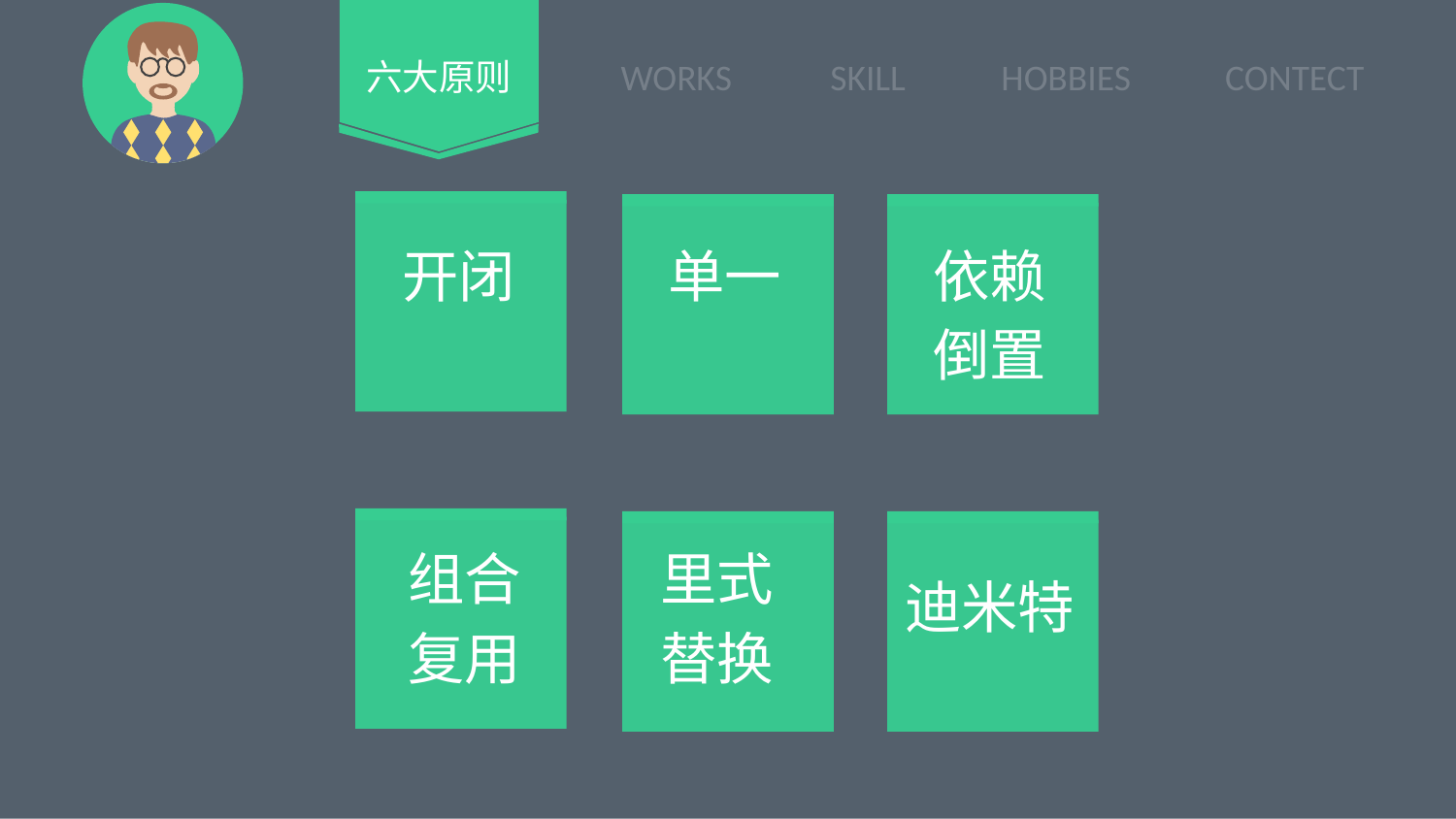

六大原则

单一
依赖
倒置
开闭

里式
替换
组合
复用
迪米特